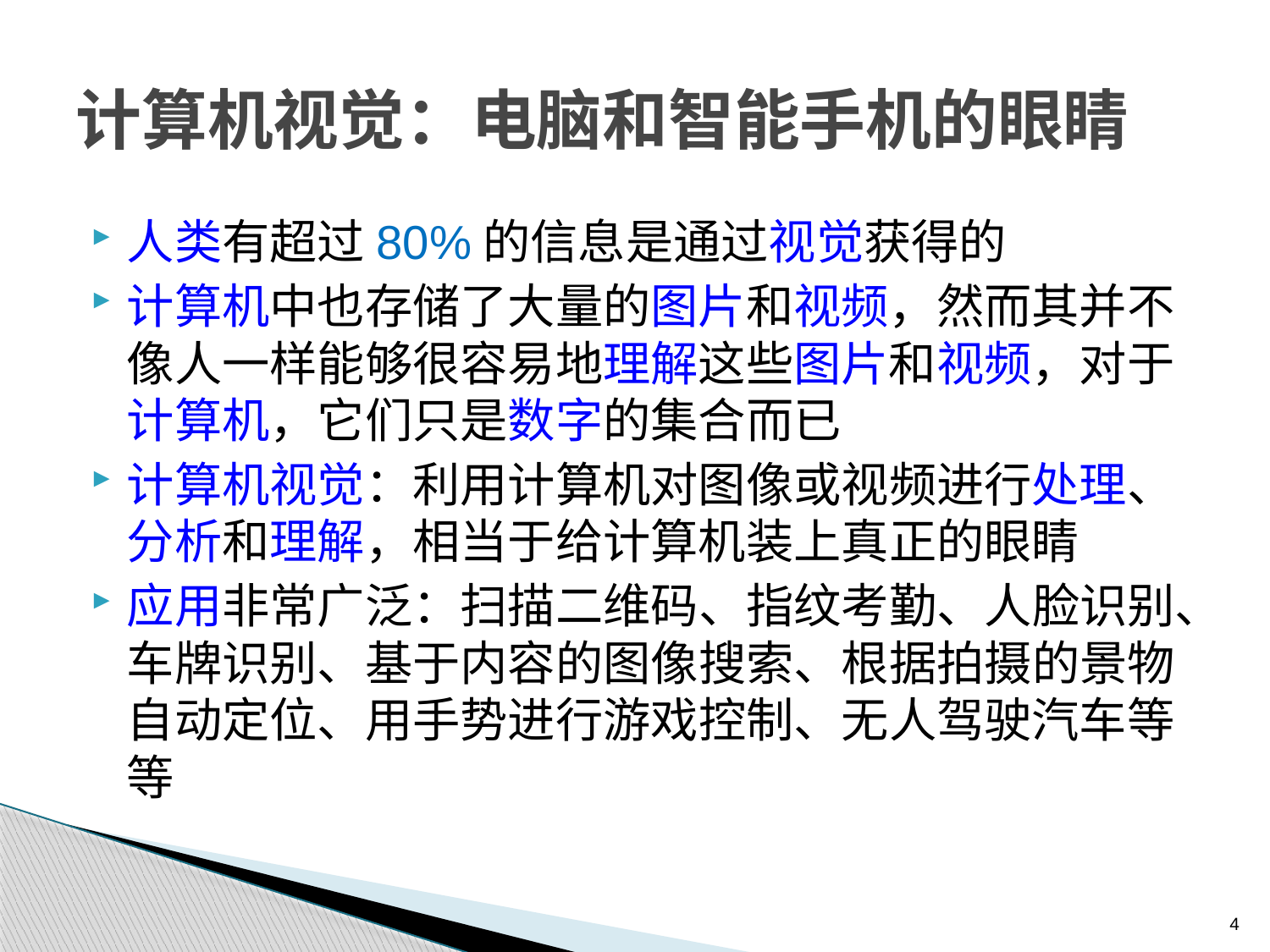

# 计算机视觉：电脑和智能手机的眼睛
人类有超过80%的信息是通过视觉获得的
计算机中也存储了大量的图片和视频，然而其并不像人一样能够很容易地理解这些图片和视频，对于计算机，它们只是数字的集合而已
计算机视觉：利用计算机对图像或视频进行处理、分析和理解，相当于给计算机装上真正的眼睛
应用非常广泛：扫描二维码、指纹考勤、人脸识别、车牌识别、基于内容的图像搜索、根据拍摄的景物自动定位、用手势进行游戏控制、无人驾驶汽车等等
4